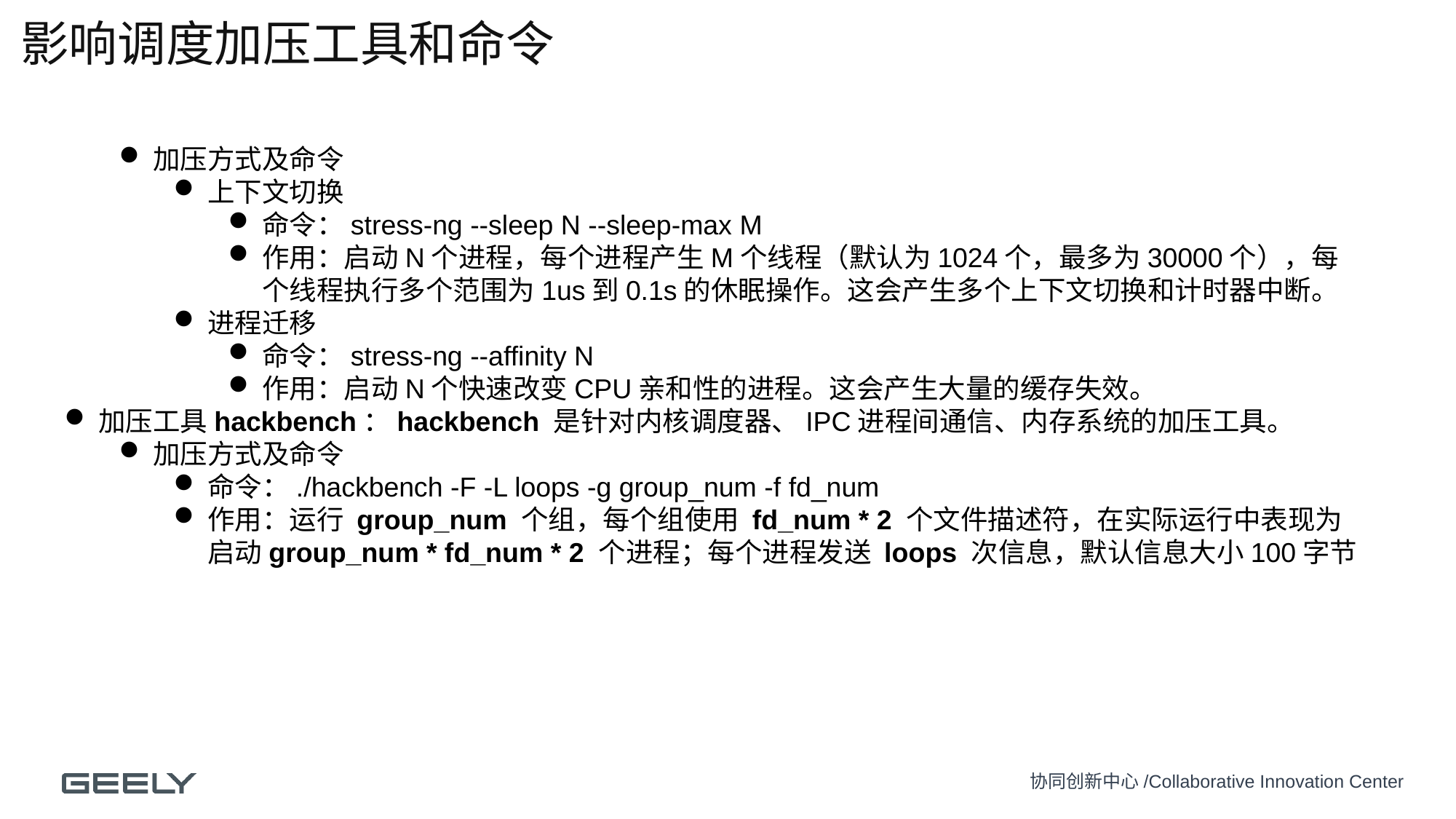

影响调度加压工具和命令
加压方式及命令
上下文切换
命令：stress-ng --sleep N --sleep-max M
作用：启动N个进程，每个进程产生M个线程（默认为1024个，最多为30000个），每个线程执行多个范围为1us到0.1s的休眠操作。这会产生多个上下文切换和计时器中断。
进程迁移
命令：stress-ng --affinity N
作用：启动N个快速改变CPU亲和性的进程。这会产生大量的缓存失效。
加压工具hackbench：hackbench 是针对内核调度器、IPC进程间通信、内存系统的加压工具。
加压方式及命令
命令：./hackbench -F -L loops -g group_num -f fd_num
作用：运行 group_num 个组，每个组使用 fd_num * 2 个文件描述符，在实际运行中表现为启动group_num * fd_num * 2 个进程；每个进程发送 loops 次信息，默认信息大小100字节